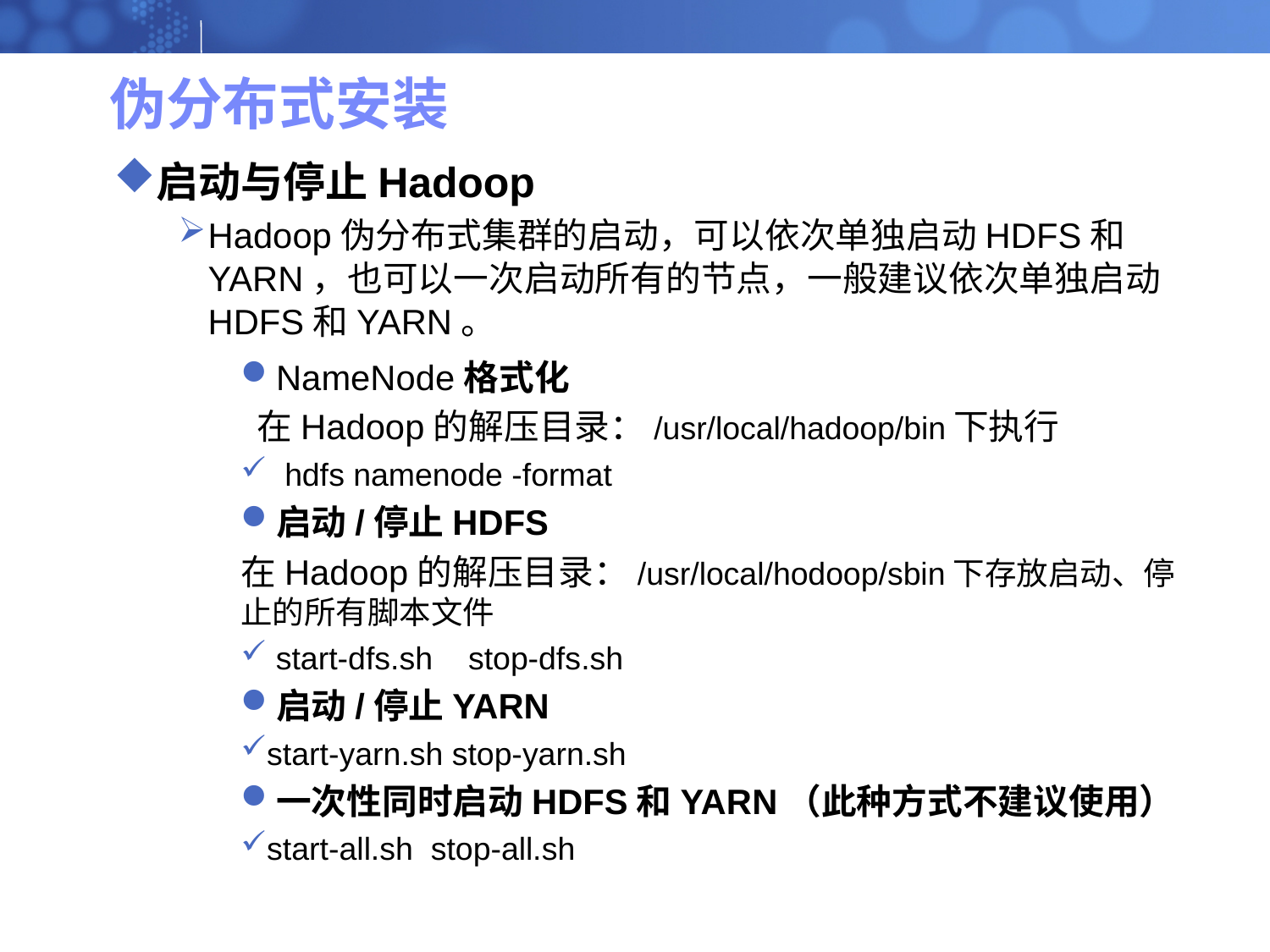

# 伪分布式安装
启动与停止Hadoop
Hadoop伪分布式集群的启动，可以依次单独启动HDFS和YARN，也可以一次启动所有的节点，一般建议依次单独启动HDFS和YARN。
NameNode格式化
 在Hadoop的解压目录：/usr/local/hadoop/bin下执行
  hdfs namenode -format
启动/停止HDFS
在Hadoop的解压目录：/usr/local/hodoop/sbin下存放启动、停止的所有脚本文件
 start-dfs.sh    stop-dfs.sh
启动/停止YARN
start-yarn.sh stop-yarn.sh
一次性同时启动HDFS和YARN（此种方式不建议使用）
start-all.sh  stop-all.sh

23